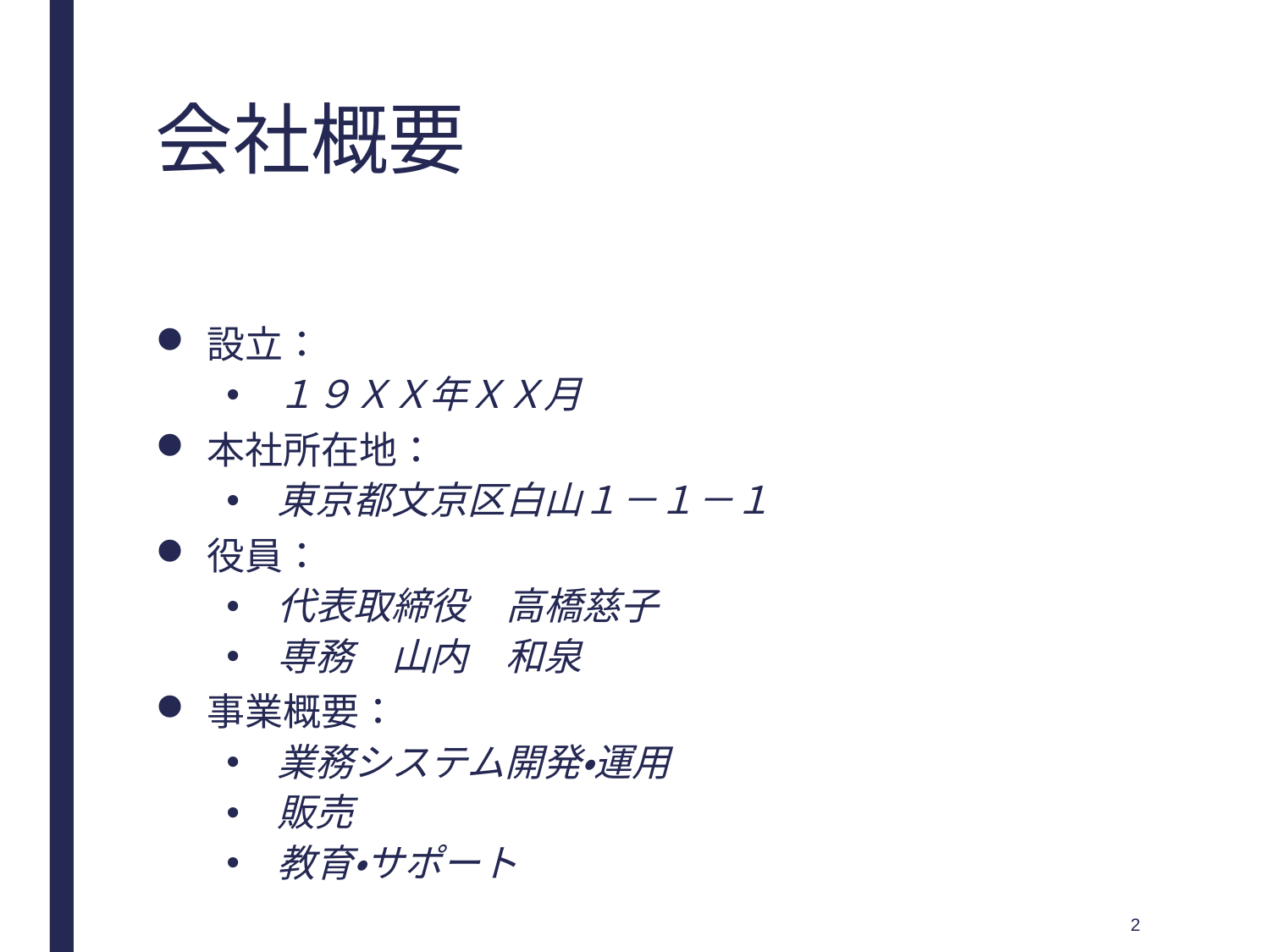

# 会社概要
設立：
１９ＸＸ年ＸＸ月
本社所在地：
東京都文京区白山１－１－１
役員：
代表取締役　高橋慈子
専務　山内　和泉
事業概要：
業務システム開発・運用
販売
教育・サポート
2